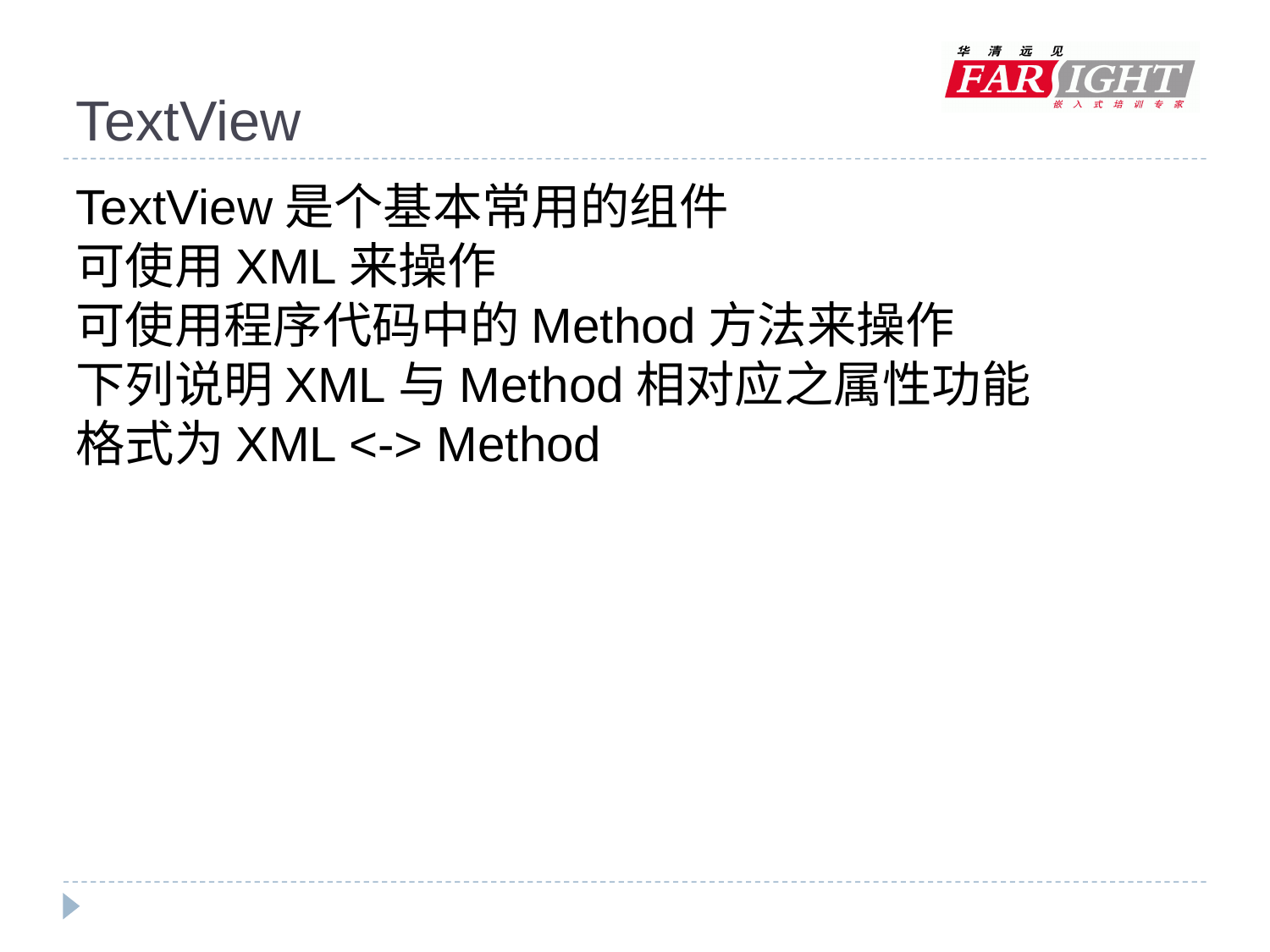

# TextView
TextView是个基本常用的组件
可使用XML来操作
可使用程序代码中的Method方法来操作
下列说明XML与Method相对应之属性功能
格式为XML <-> Method